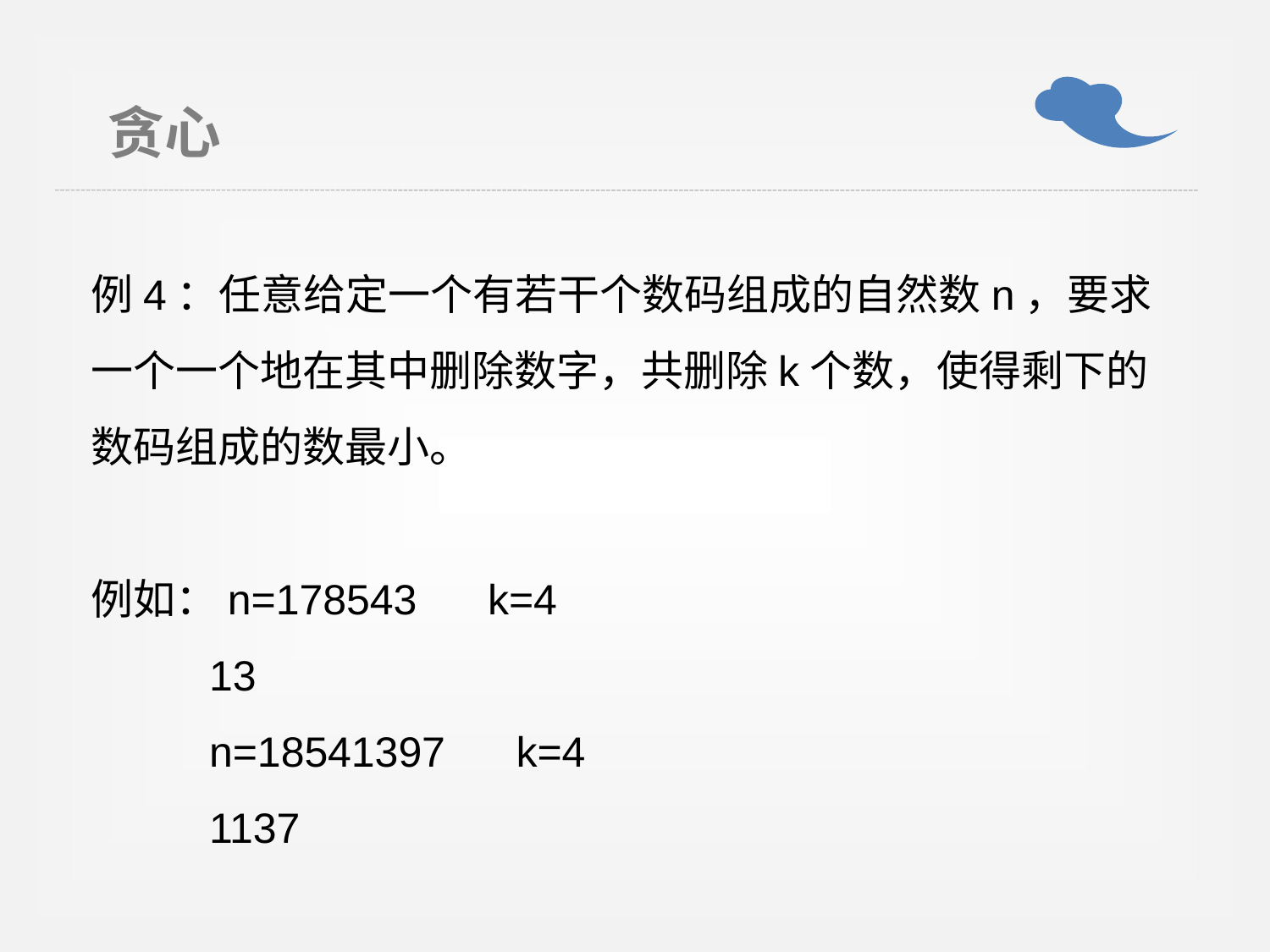

贪心

例4：任意给定一个有若干个数码组成的自然数n，要求一个一个地在其中删除数字，共删除k个数，使得剩下的数码组成的数最小。

例如：n=178543      k=4
          13
          n=18541397      k=4
          1137